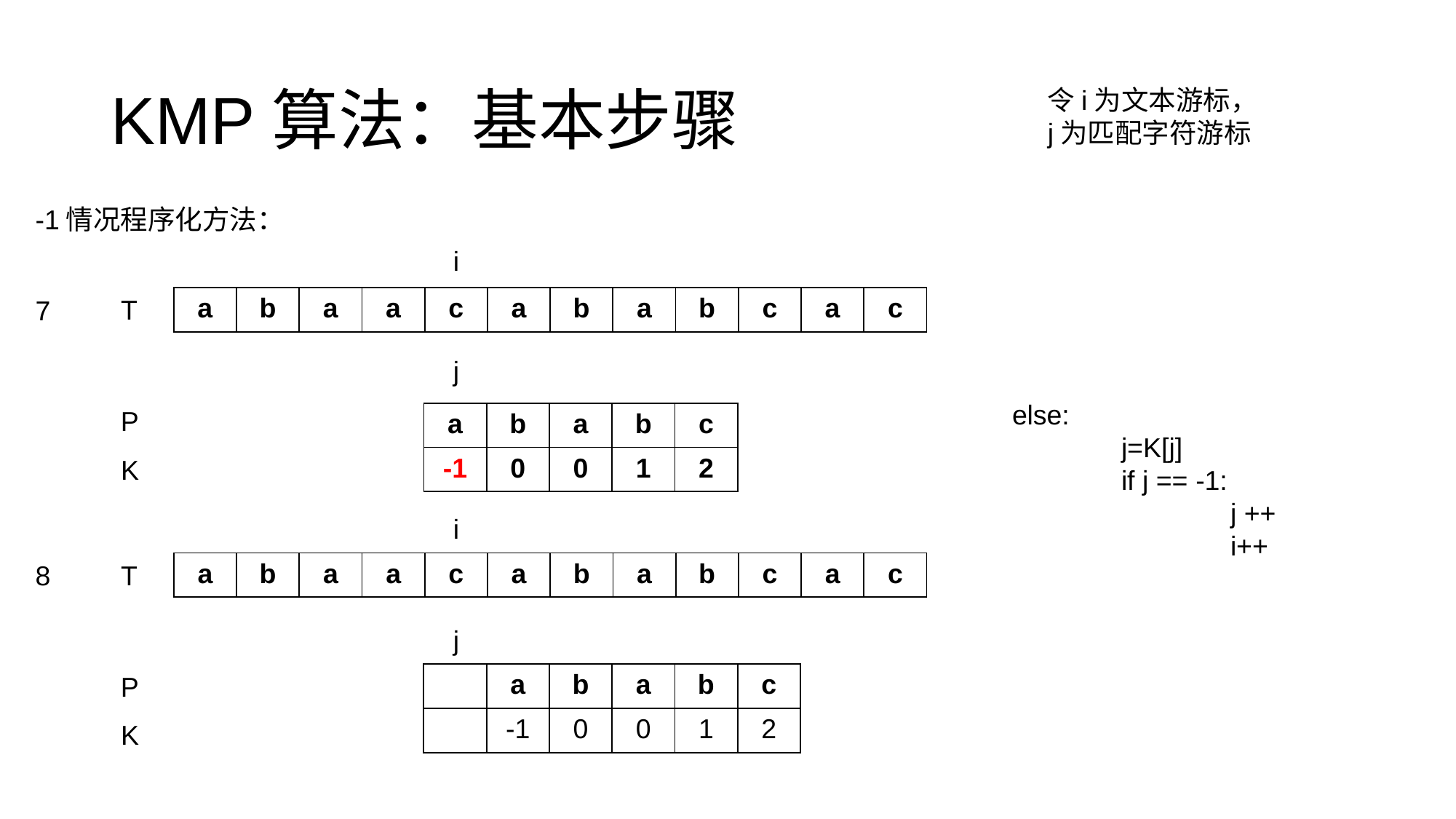

# KMP算法：基本步骤
令i为文本游标，
j为匹配字符游标
-1情况程序化方法：
i
T
| a | b | a | a | c | a | b | a | b | c | a | c |
| --- | --- | --- | --- | --- | --- | --- | --- | --- | --- | --- | --- |
7
j
else:
	j=K[j]
	if j == -1:
	        	j ++
		i++
P
| a | b | a | b | c |
| --- | --- | --- | --- | --- |
| -1 | 0 | 0 | 1 | 2 |
K
i
8
T
| a | b | a | a | c | a | b | a | b | c | a | c |
| --- | --- | --- | --- | --- | --- | --- | --- | --- | --- | --- | --- |
j
P
|  | a | b | a | b | c |
| --- | --- | --- | --- | --- | --- |
|  | -1 | 0 | 0 | 1 | 2 |
K